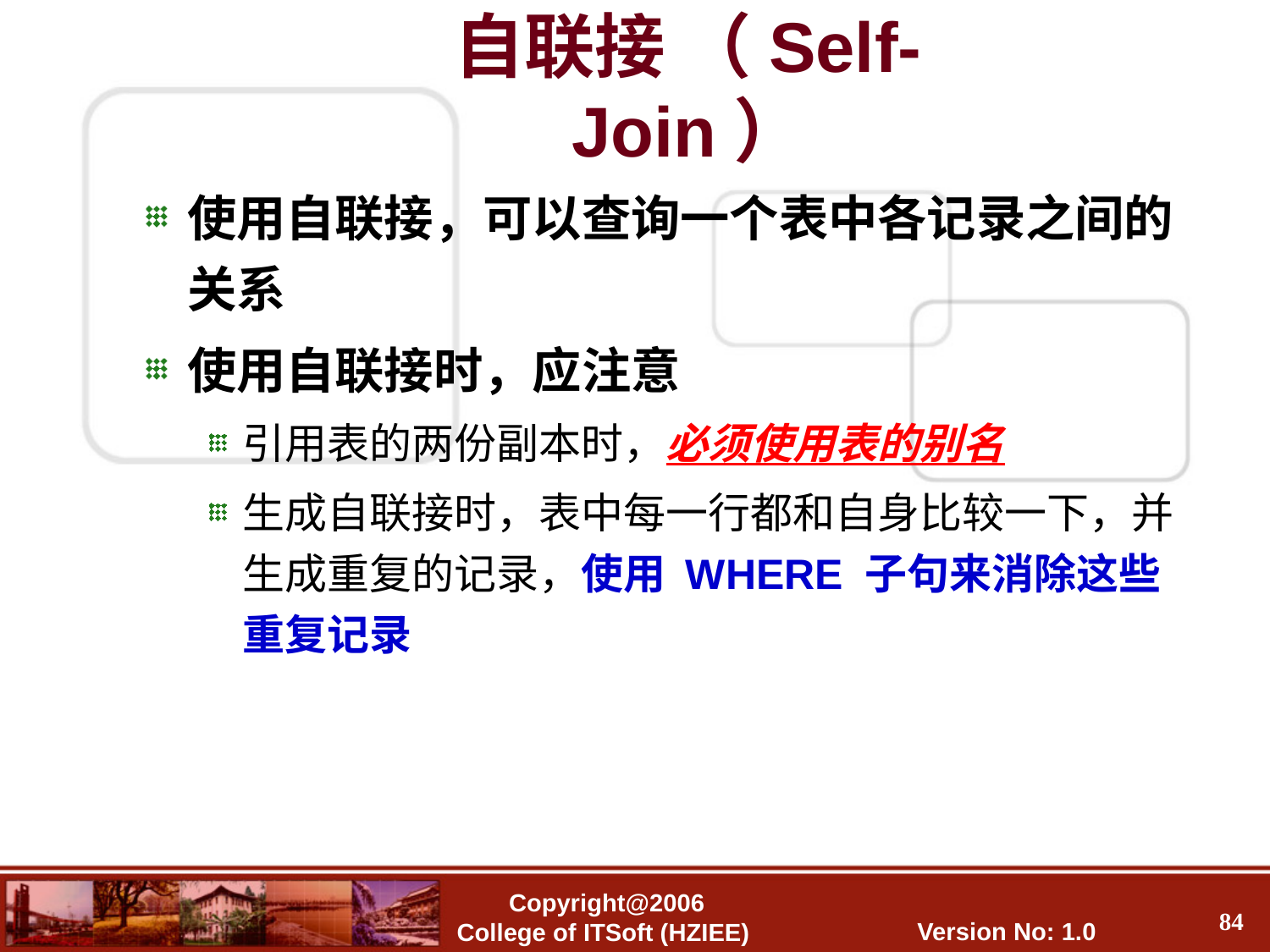

自联接 （Self-Join）
使用自联接，可以查询一个表中各记录之间的关系
使用自联接时，应注意
引用表的两份副本时，必须使用表的别名
生成自联接时，表中每一行都和自身比较一下，并生成重复的记录，使用 WHERE 子句来消除这些重复记录